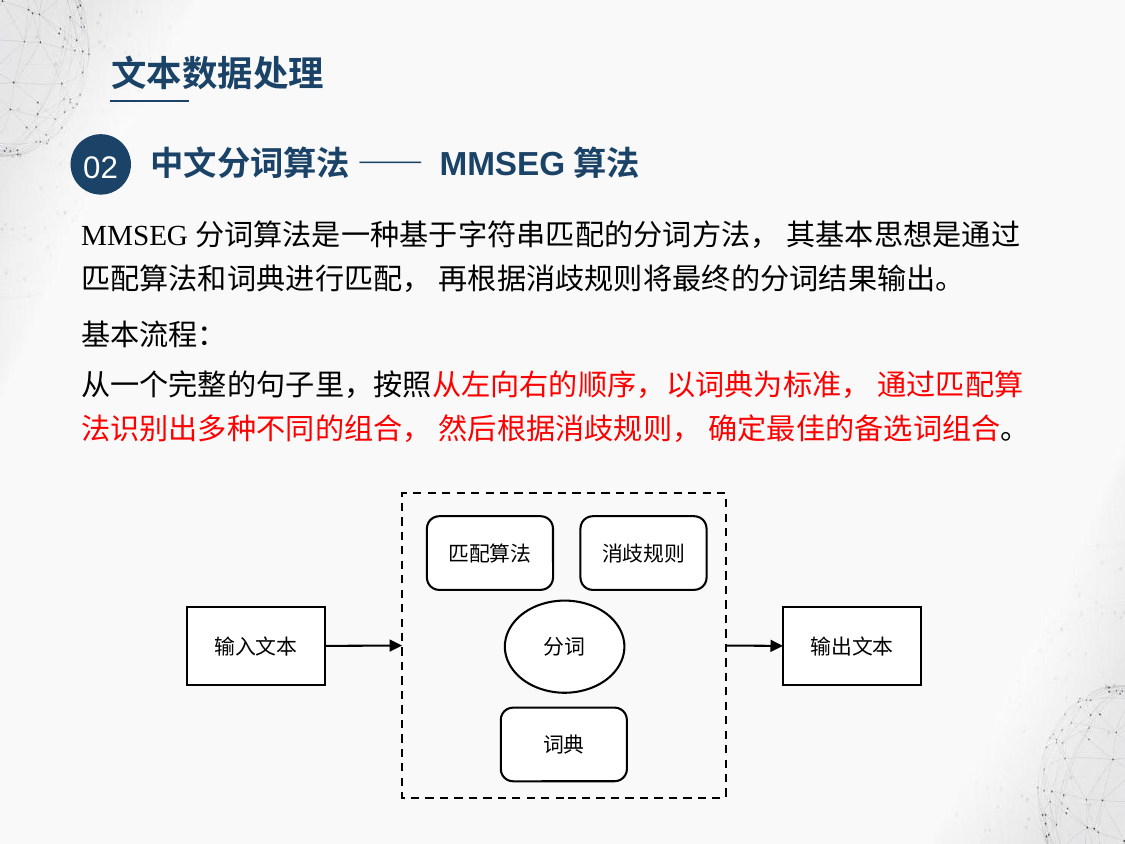

文本数据处理

02
中文分词算法 —— MMSEG算法
MMSEG分词算法是一种基于字符串匹配的分词方法， 其基本思想是通过匹配算法和词典进行匹配， 再根据消歧规则将最终的分词结果输出。
基本流程：
从一个完整的句子里，按照从左向右的顺序，以词典为标准， 通过匹配算法识别出多种不同的组合， 然后根据消歧规则， 确定最佳的备选词组合。

消歧规则
匹配算法
分词

输入文本

输出文本
词典